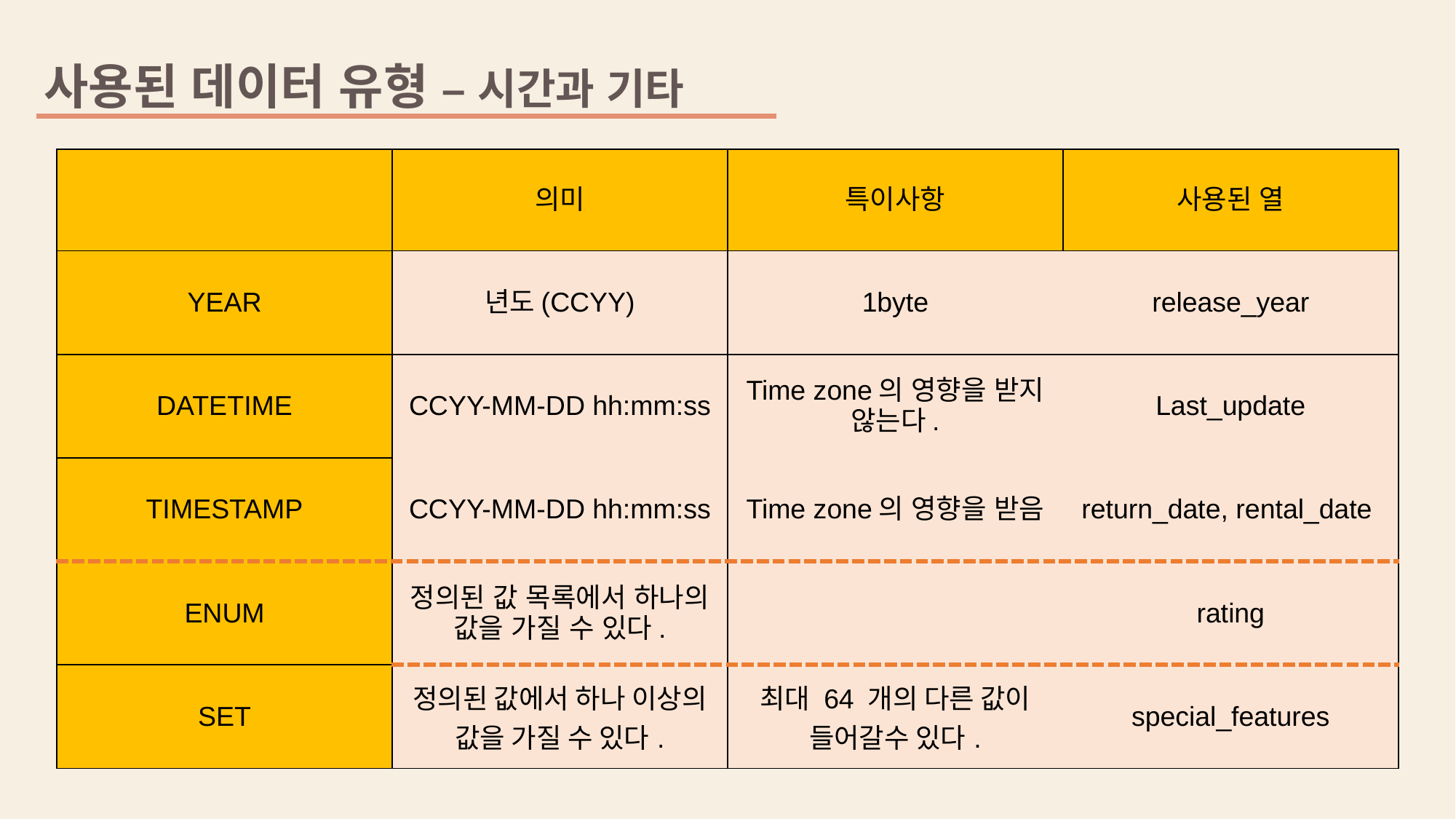

사용된 데이터 유형 – 시간과 기타
|  | 의미 | 특이사항 | 사용된 열 |
| --- | --- | --- | --- |
| YEAR | 년도(CCYY) | 1byte | release\_year |
| DATETIME | CCYY-MM-DD hh:mm:ss | Time zone의 영향을 받지 않는다. | Last\_update |
| TIMESTAMP | CCYY-MM-DD hh:mm:ss | Time zone의 영향을 받음 | return\_date, rental\_date |
| ENUM | 정의된 값 목록에서 하나의 값을 가질 수 있다. |  | rating |
| SET | 정의된 값에서 하나 이상의 값을 가질 수 있다. | 최대 64 개의 다른 값이 들어갈수 있다. | special\_features |